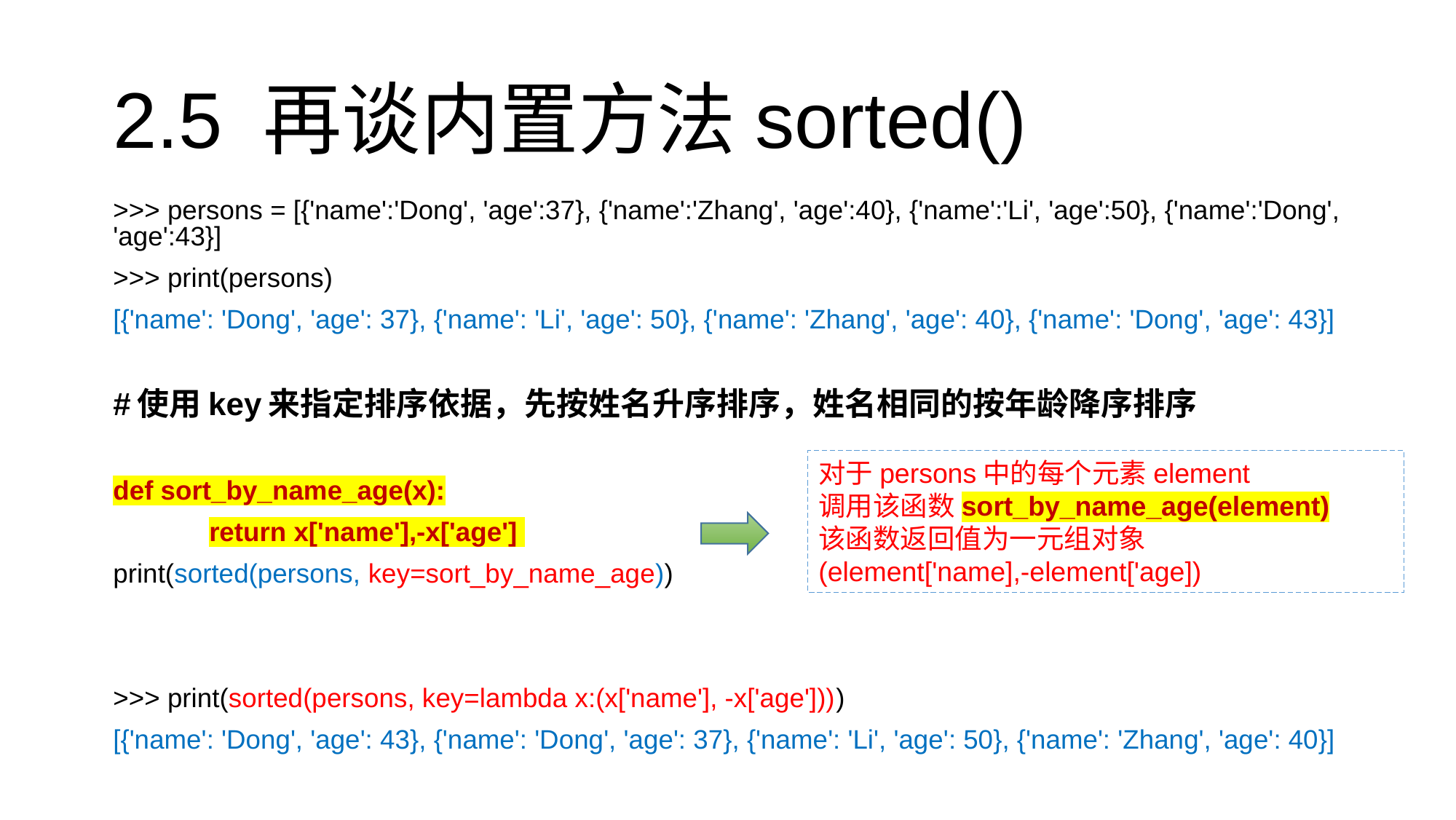

# 2.5 再谈内置方法sorted()
>>> persons = [{'name':'Dong', 'age':37}, {'name':'Zhang', 'age':40}, {'name':'Li', 'age':50}, {'name':'Dong', 'age':43}]
>>> print(persons)
[{'name': 'Dong', 'age': 37}, {'name': 'Li', 'age': 50}, {'name': 'Zhang', 'age': 40}, {'name': 'Dong', 'age': 43}]

#使用key来指定排序依据，先按姓名升序排序，姓名相同的按年龄降序排序

def sort_by_name_age(x):
	return x['name'],-x['age']
print(sorted(persons, key=sort_by_name_age))

>>> print(sorted(persons, key=lambda x:(x['name'], -x['age'])))
[{'name': 'Dong', 'age': 43}, {'name': 'Dong', 'age': 37}, {'name': 'Li', 'age': 50}, {'name': 'Zhang', 'age': 40}]

对于persons中的每个元素element
调用该函数sort_by_name_age(element)
该函数返回值为一元组对象
(element['name],-element['age])